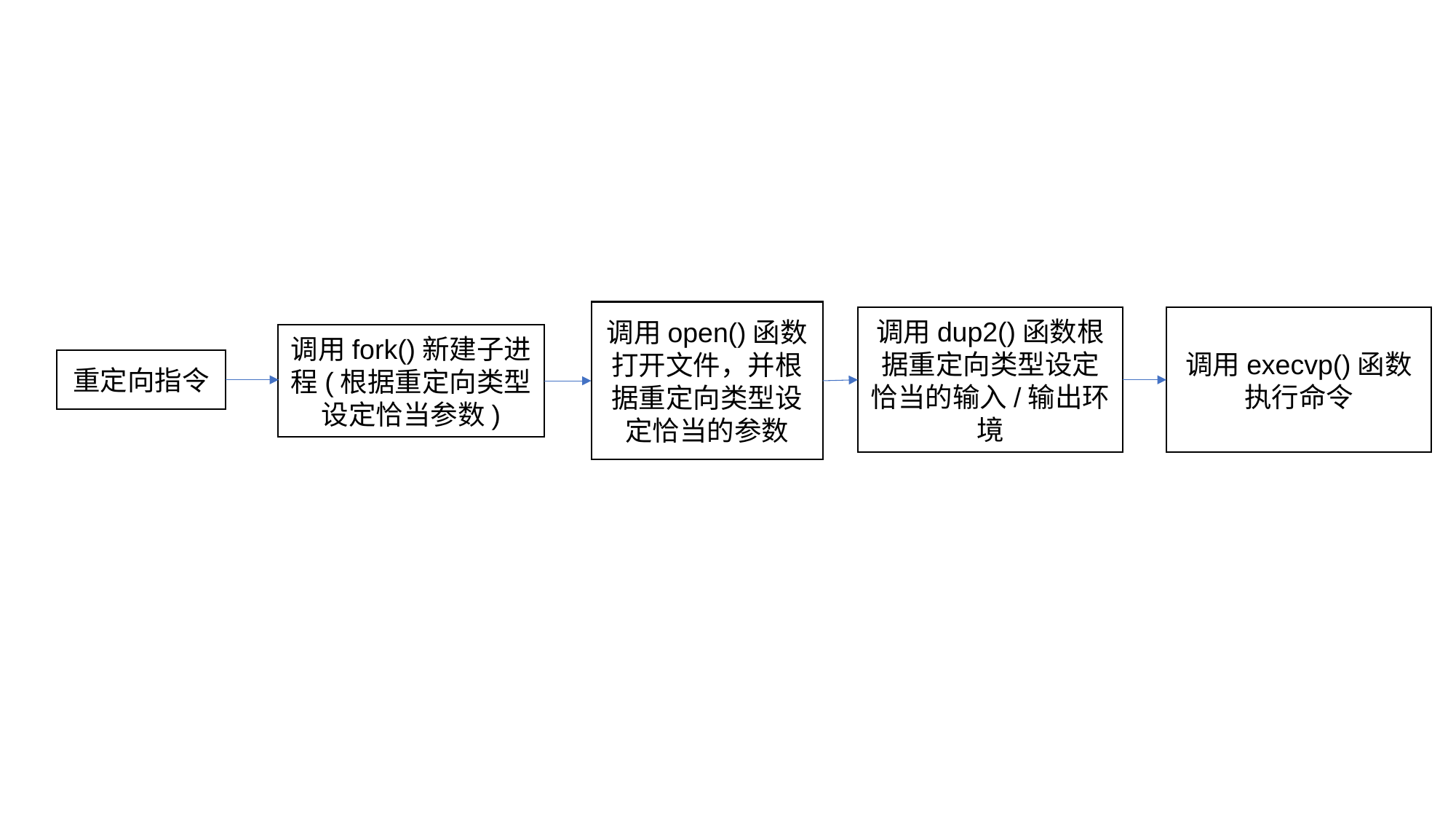

调用open()函数打开文件，并根据重定向类型设定恰当的参数
调用execvp()函数执行命令
调用dup2()函数根据重定向类型设定恰当的输入/输出环境
调用fork()新建子进程(根据重定向类型设定恰当参数)
重定向指令